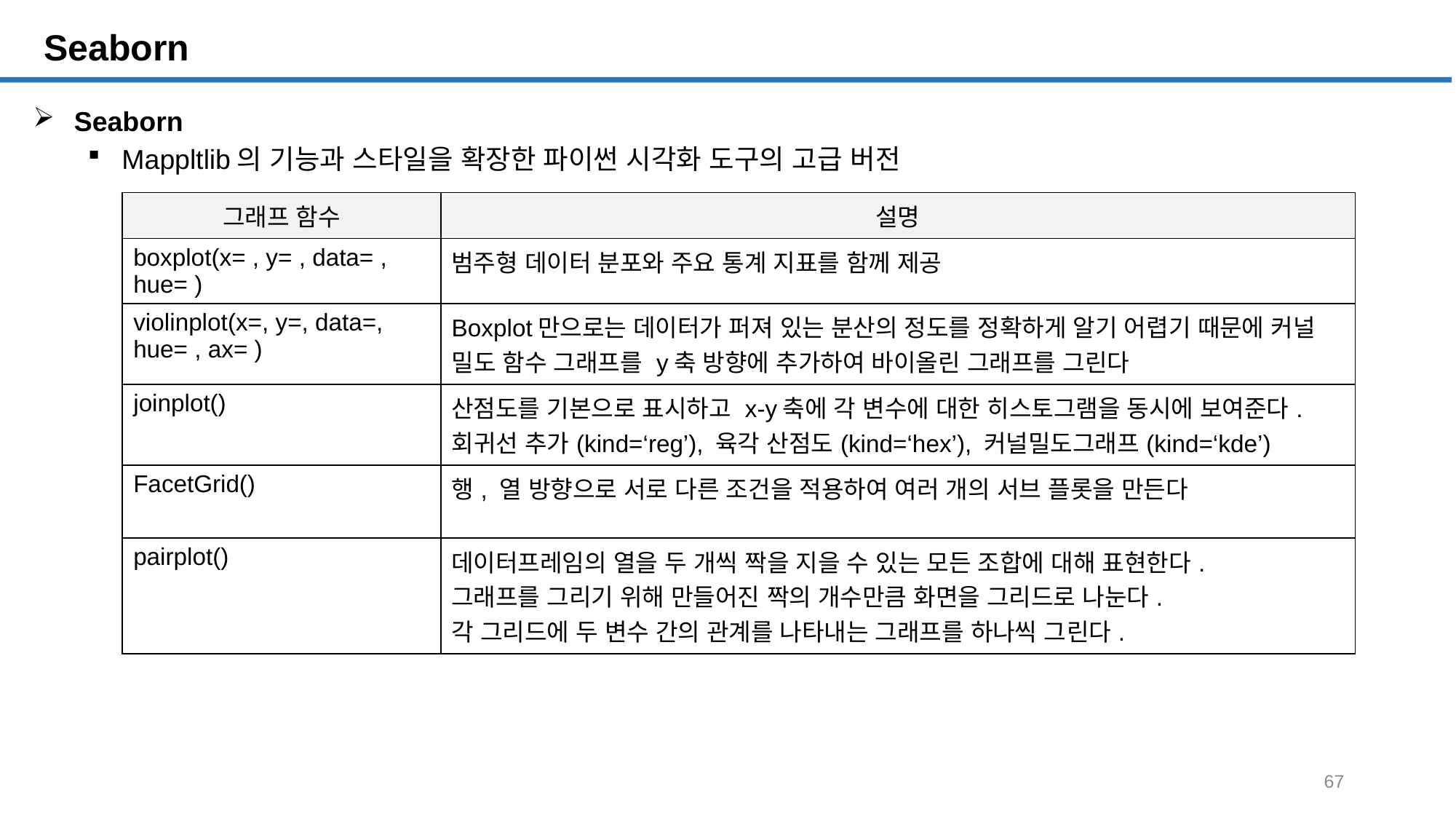

SQL 튜닝 개요
# Seaborn

Seaborn
Mappltlib의 기능과 스타일을 확장한 파이썬 시각화 도구의 고급 버전

| 그래프 함수 | 설명 |
| --- | --- |
| boxplot(x= , y= , data= , hue= ) | 범주형 데이터 분포와 주요 통계 지표를 함께 제공 |
| violinplot(x=, y=, data=, hue= , ax= ) | Boxplot만으로는 데이터가 퍼져 있는 분산의 정도를 정확하게 알기 어렵기 때문에 커널 밀도 함수 그래프를 y축 방향에 추가하여 바이올린 그래프를 그린다 |
| joinplot() | 산점도를 기본으로 표시하고 x-y축에 각 변수에 대한 히스토그램을 동시에 보여준다. 회귀선 추가(kind=‘reg’), 육각 산점도(kind=‘hex’), 커널밀도그래프(kind=‘kde’) |
| FacetGrid() | 행, 열 방향으로 서로 다른 조건을 적용하여 여러 개의 서브 플롯을 만든다 |
| pairplot() | 데이터프레임의 열을 두 개씩 짝을 지을 수 있는 모든 조합에 대해 표현한다. 그래프를 그리기 위해 만들어진 짝의 개수만큼 화면을 그리드로 나눈다. 각 그리드에 두 변수 간의 관계를 나타내는 그래프를 하나씩 그린다. |
67